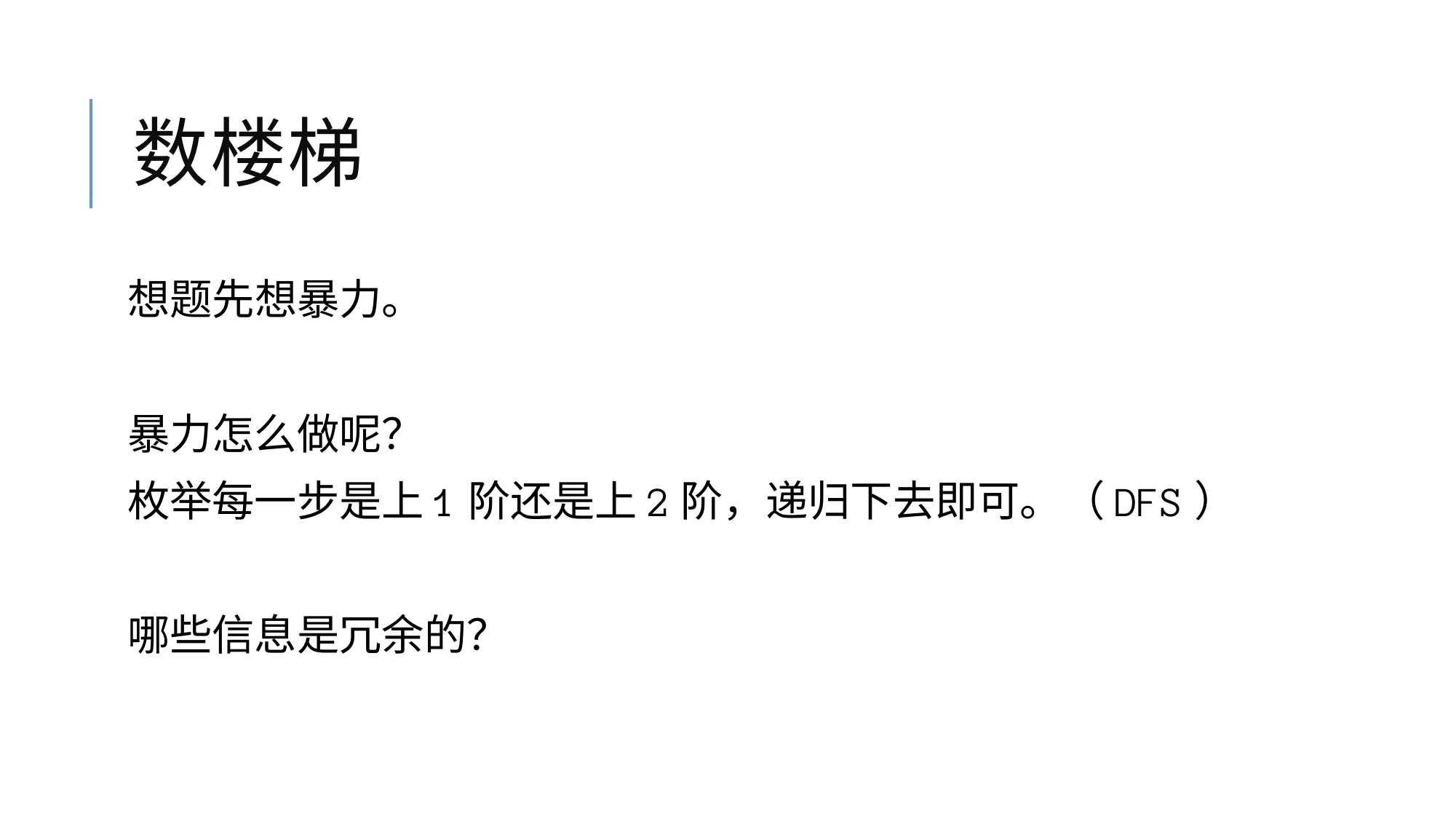

# 数楼梯
想题先想暴力。

暴力怎么做呢？
枚举每一步是上1阶还是上2阶，递归下去即可。（DFS）

哪些信息是冗余的？